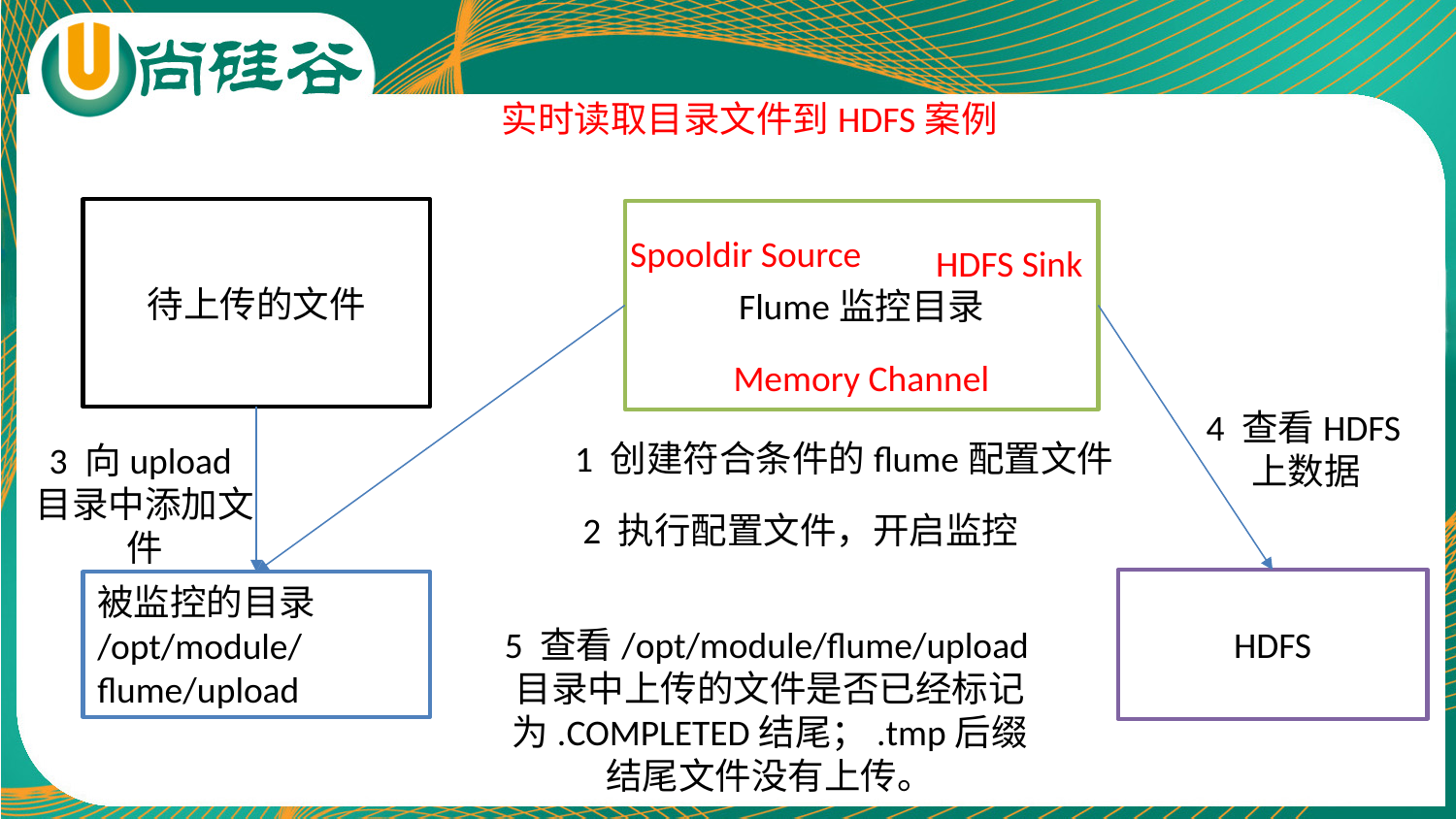

实时读取目录文件到HDFS案例
待上传的文件
Flume监控目录
Spooldir Source
HDFS Sink
Memory Channel
4 查看HDFS上数据
1 创建符合条件的flume配置文件
3 向upload目录中添加文件
2 执行配置文件，开启监控
HDFS
被监控的目录
/opt/module/flume/upload
5 查看/opt/module/flume/upload目录中上传的文件是否已经标记为.COMPLETED结尾；.tmp后缀结尾文件没有上传。